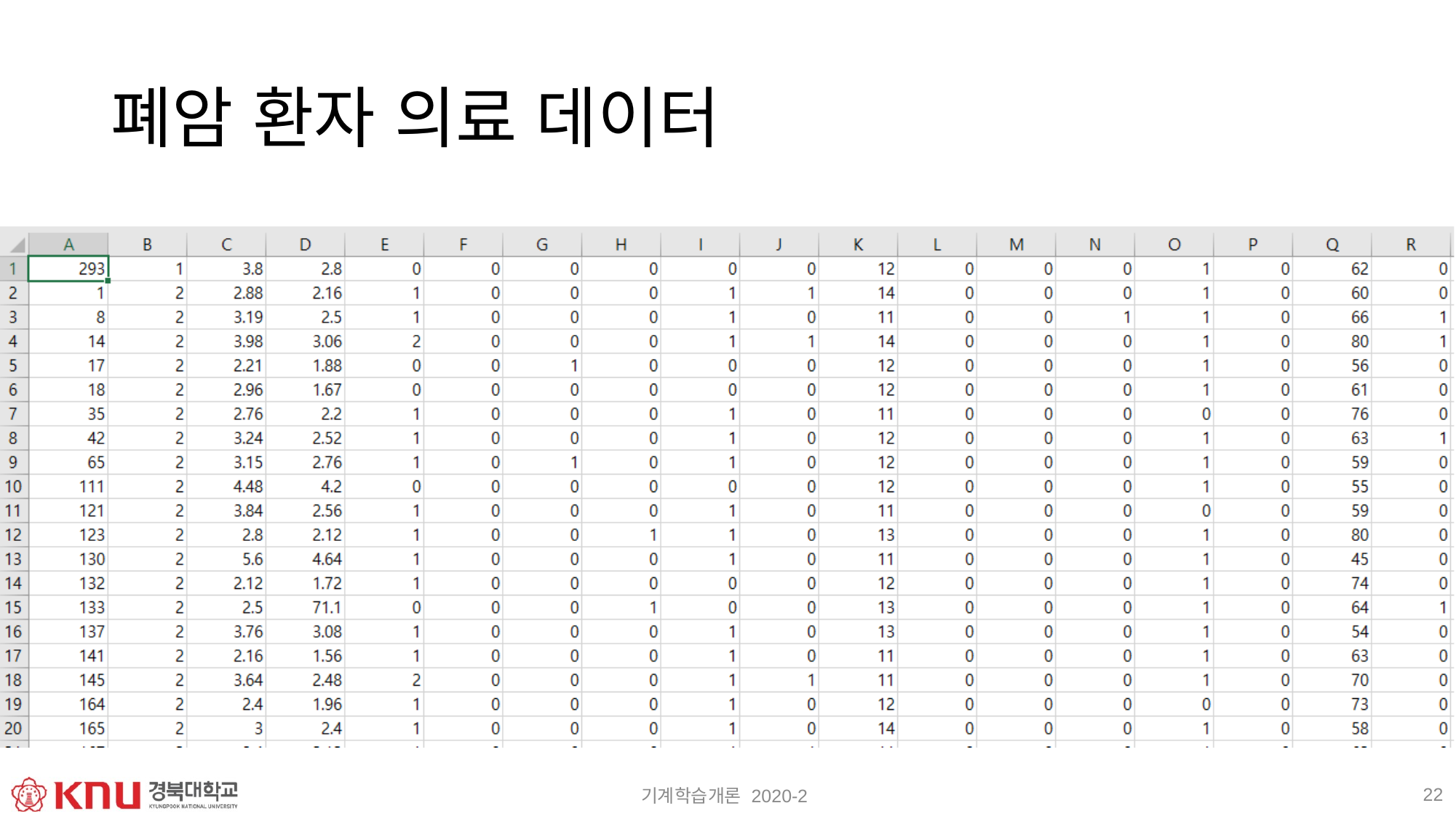

# 폐암 환자 의료 데이터

22
기계학습개론 2020-2